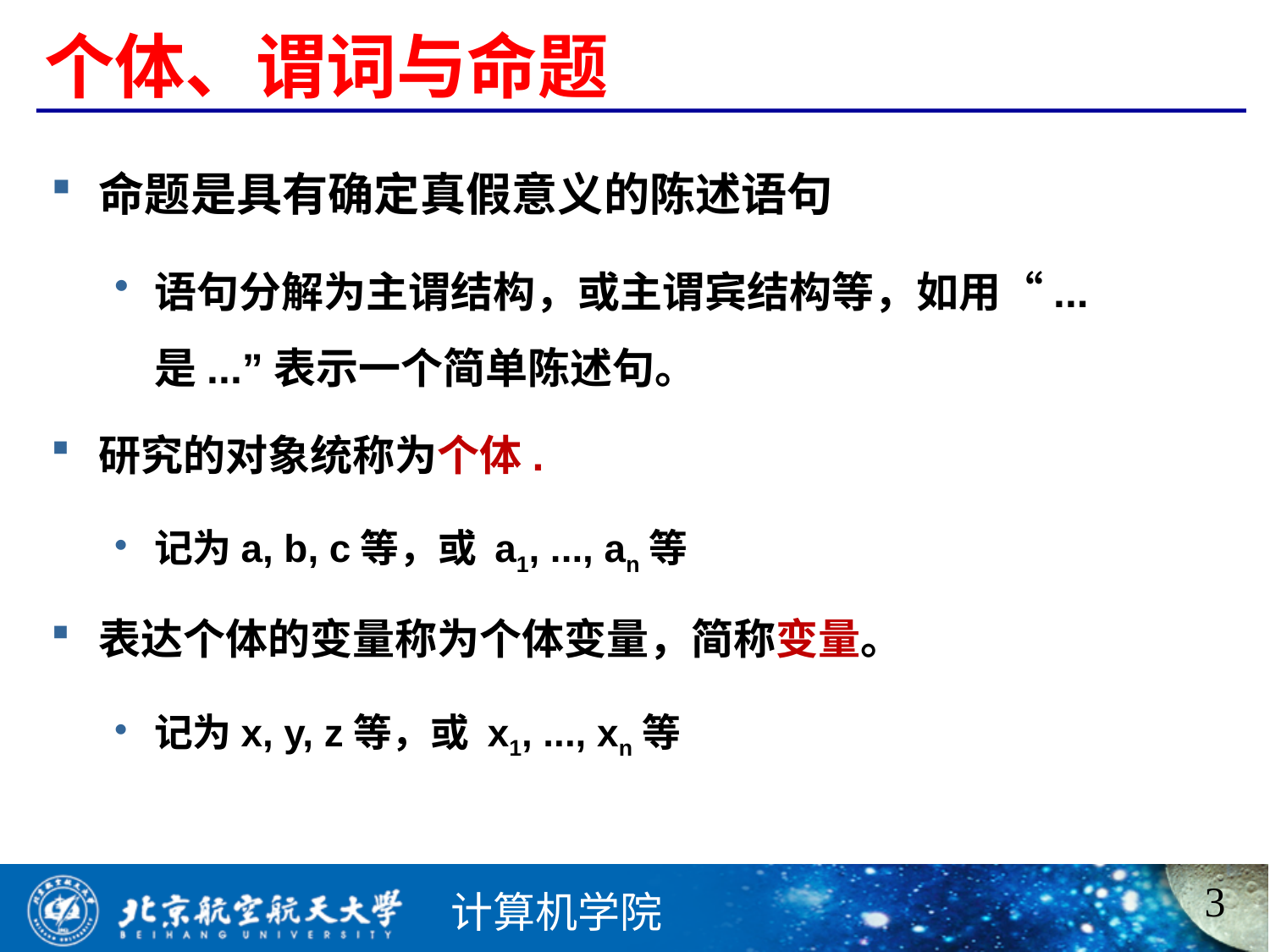

# 个体、谓词与命题
命题是具有确定真假意义的陈述语句
语句分解为主谓结构，或主谓宾结构等，如用“...是...”表示一个简单陈述句。
研究的对象统称为个体.
记为a, b, c等，或 a1, ..., an等
表达个体的变量称为个体变量，简称变量。
记为x, y, z等，或 x1, ..., xn等